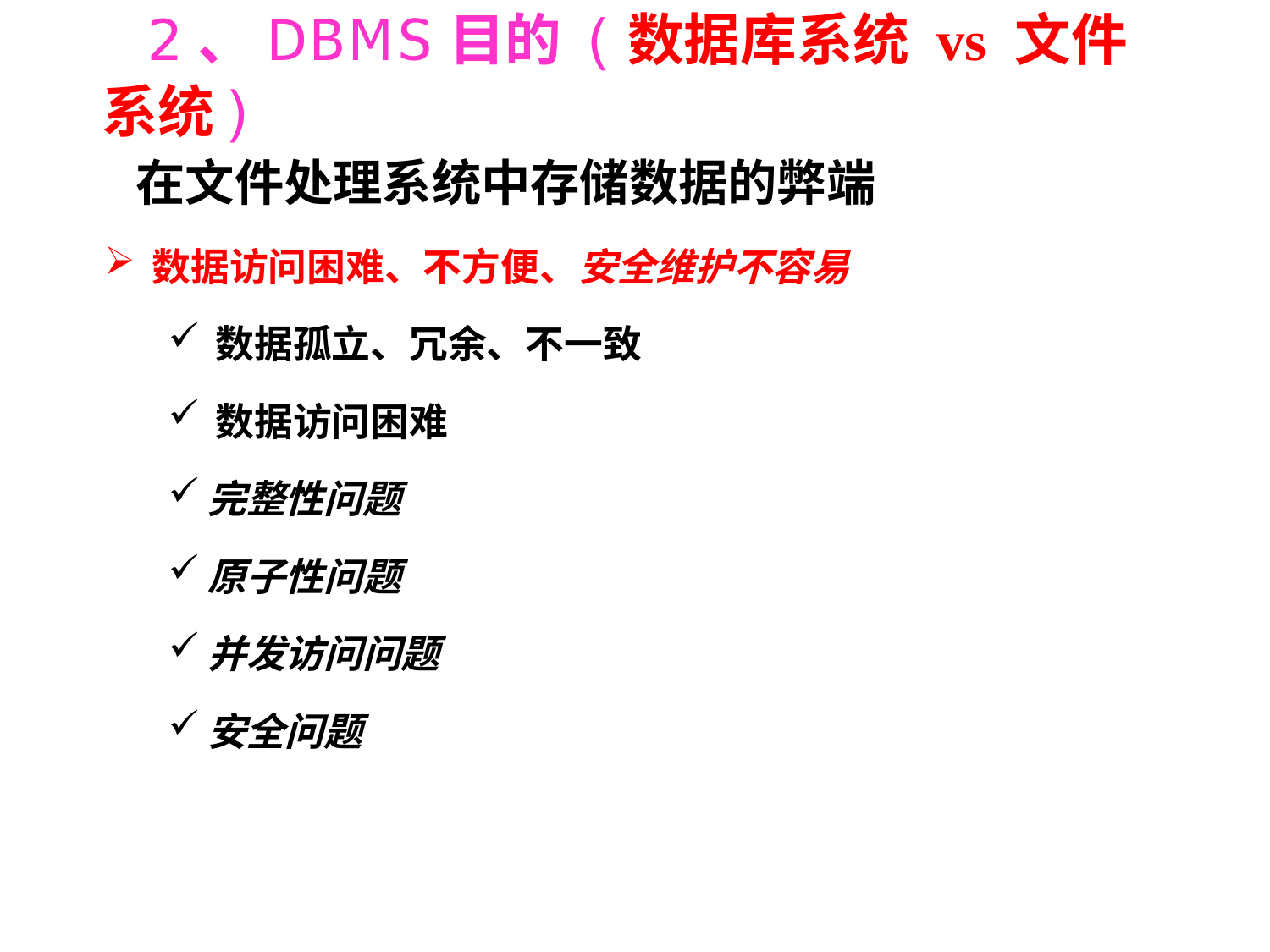

2、DBMS目的 (数据库系统 vs 文件系统)
  在文件处理系统中存储数据的弊端
数据访问困难、不方便、安全维护不容易
数据孤立、冗余、不一致
数据访问困难
完整性问题
原子性问题
并发访问问题
安全问题
安全性问题